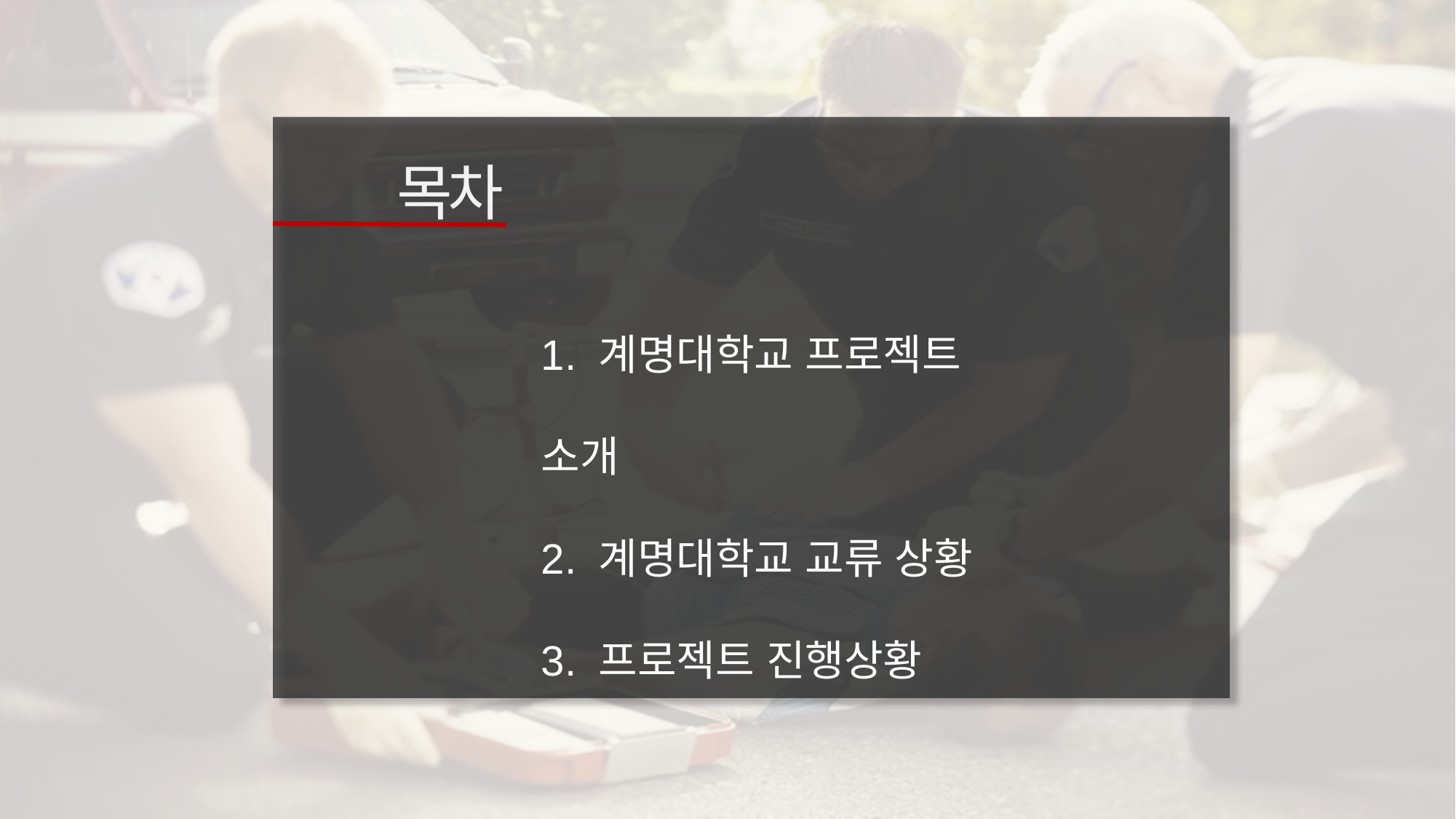

목차
1. 계명대학교 프로젝트 소개
2. 계명대학교 교류 상황
3. 프로젝트 진행상황